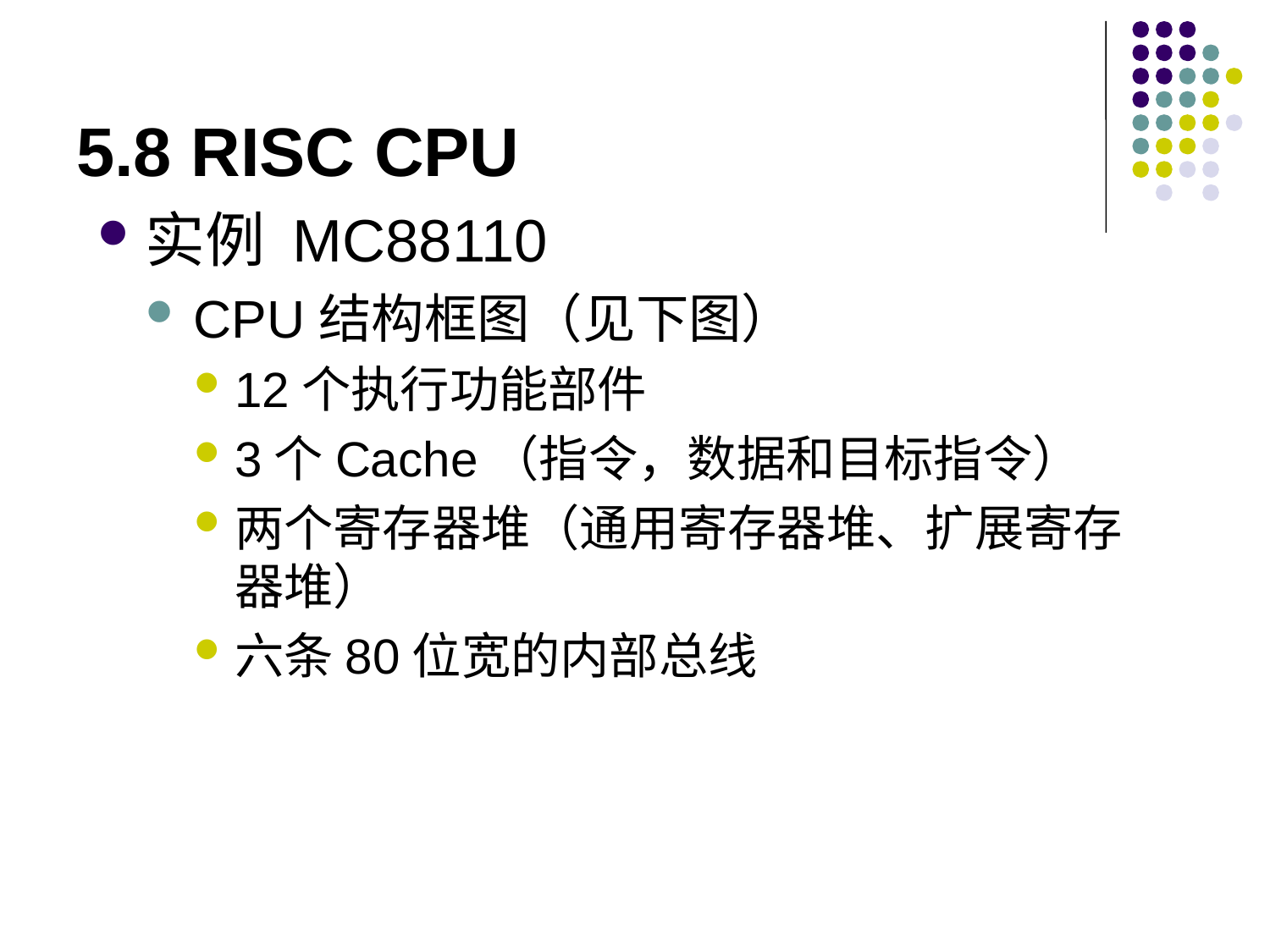

# 5.8 RISC CPU
实例 MC88110
CPU结构框图（见下图）
12个执行功能部件
3个Cache（指令，数据和目标指令）
两个寄存器堆（通用寄存器堆、扩展寄存器堆）
六条80位宽的内部总线
26